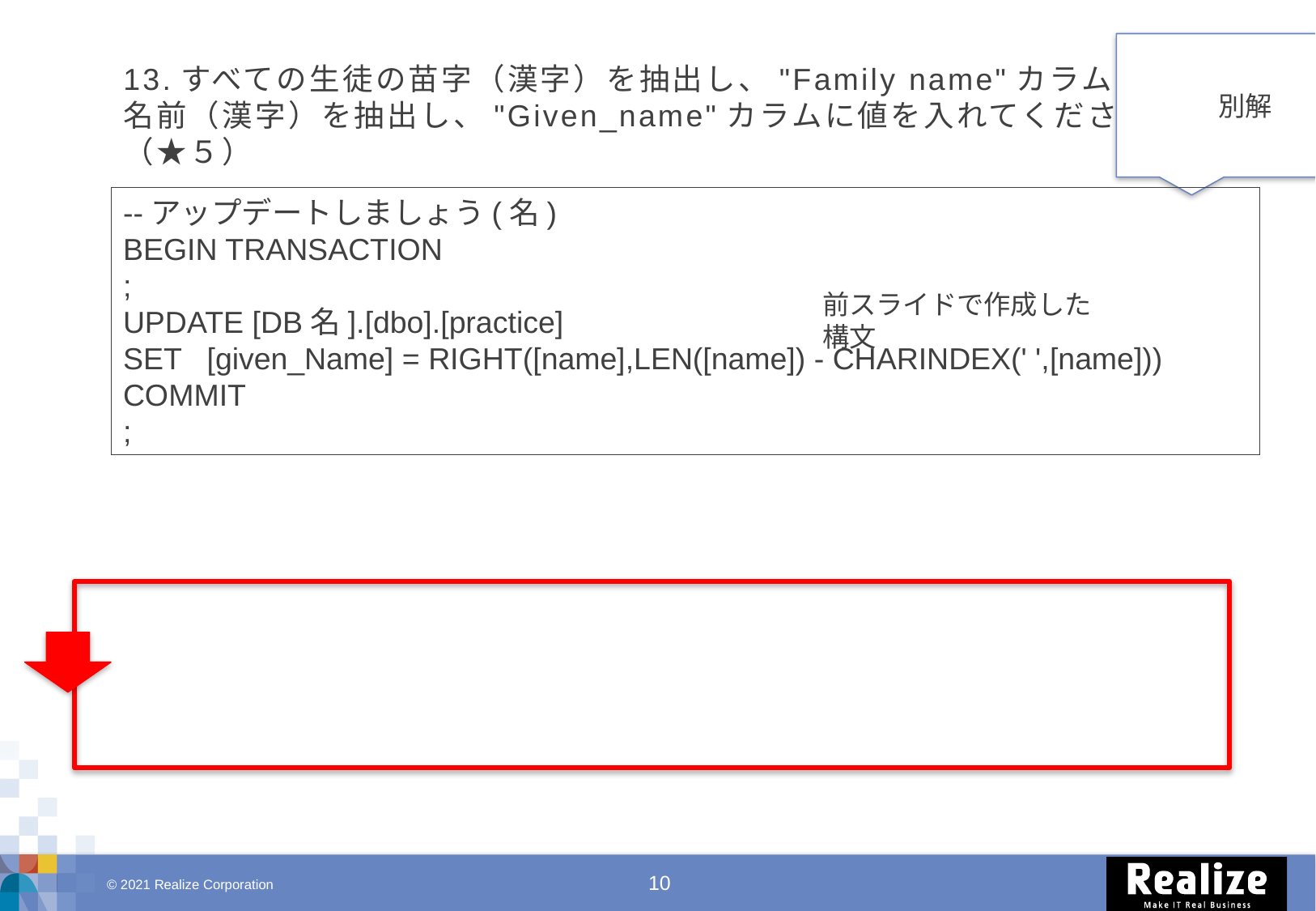

別解
# 13.すべての生徒の苗字（漢字）を抽出し、"Family name"カラムに、 名前（漢字）を抽出し、"Given_name"カラムに値を入れてください。（★５）
--アップデートしましょう(名)
BEGIN TRANSACTION
;
UPDATE [DB名].[dbo].[practice]
SET   [given_Name] = RIGHT([name],LEN([name]) - CHARINDEX(' ',[name]))
COMMIT
;
前スライドで作成した構文